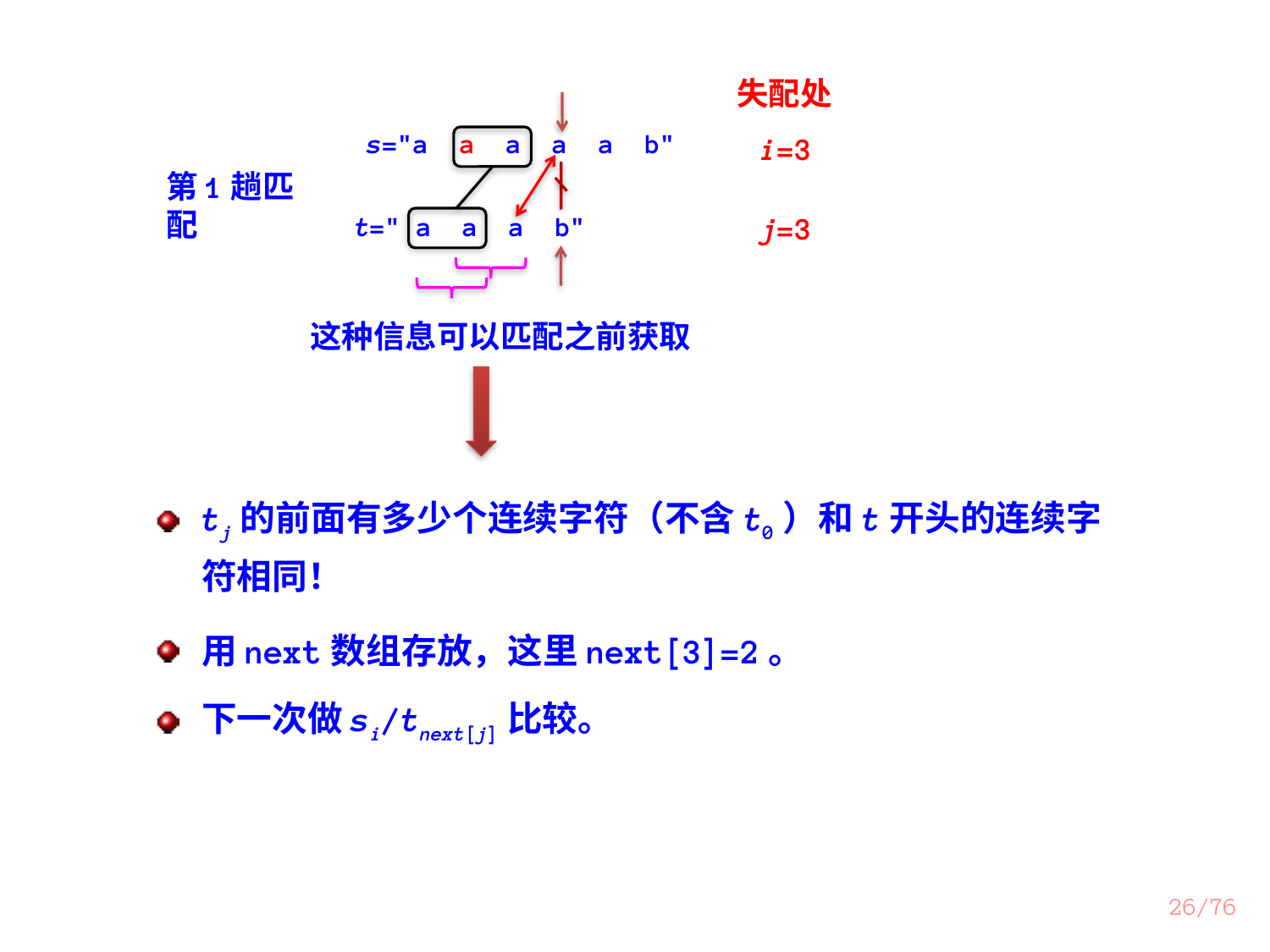

失配处

s="a  a  a  a  a  b"

i=3

第1趟匹配

t=" a  a  a  b"
j=3

这种信息可以匹配之前获取

tj的前面有多少个连续字符（不含t0）和t开头的连续字符相同！
用next数组存放，这里next[3]=2。
下一次做si/tnext[j]比较。
26/76